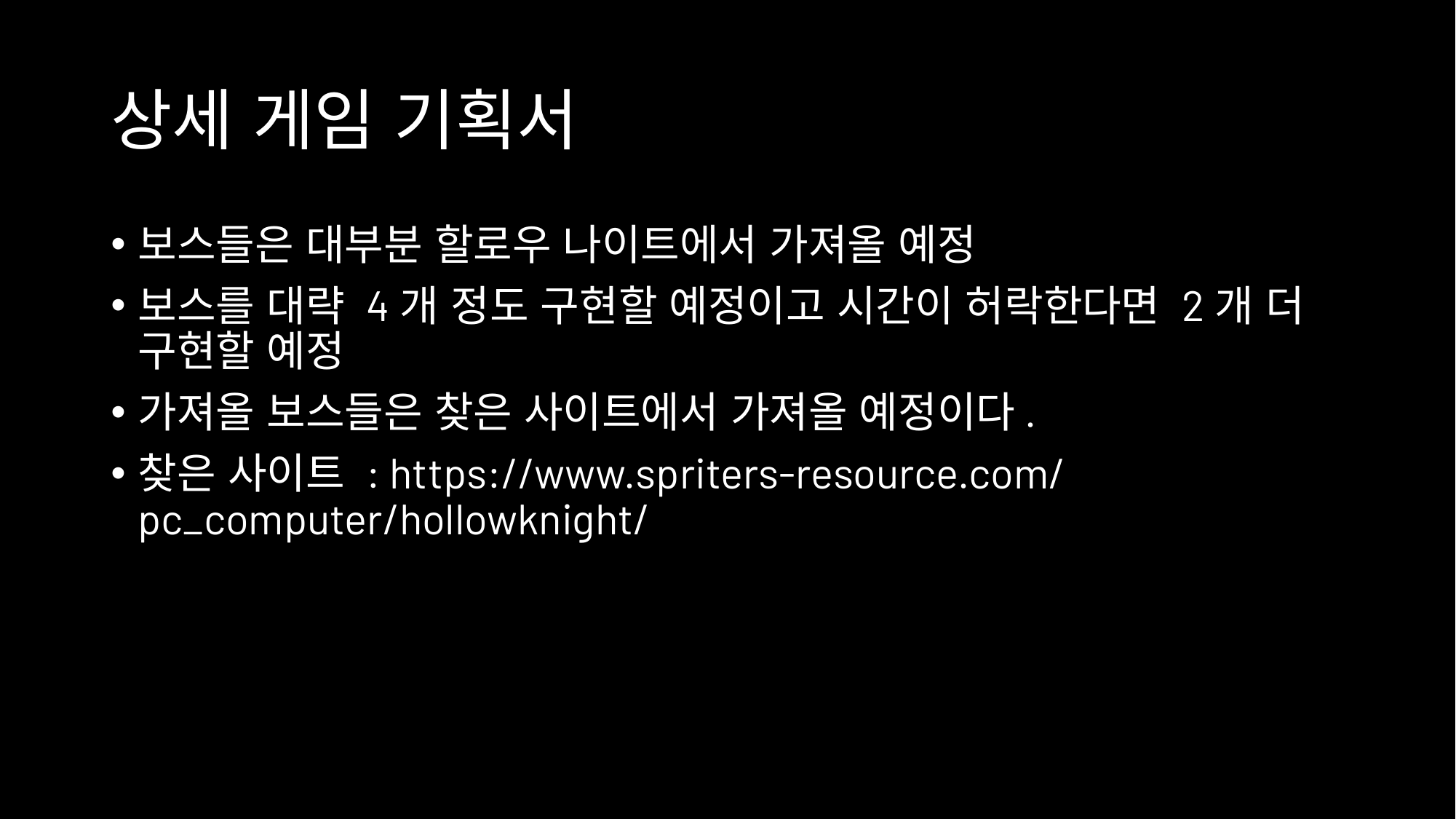

# 상세 게임 기획서
보스들은 대부분 할로우 나이트에서 가져올 예정
보스를 대략 4개 정도 구현할 예정이고 시간이 허락한다면 2개 더 구현할 예정
가져올 보스들은 찾은 사이트에서 가져올 예정이다.
찾은 사이트 : https://www.spriters-resource.com/pc_computer/hollowknight/